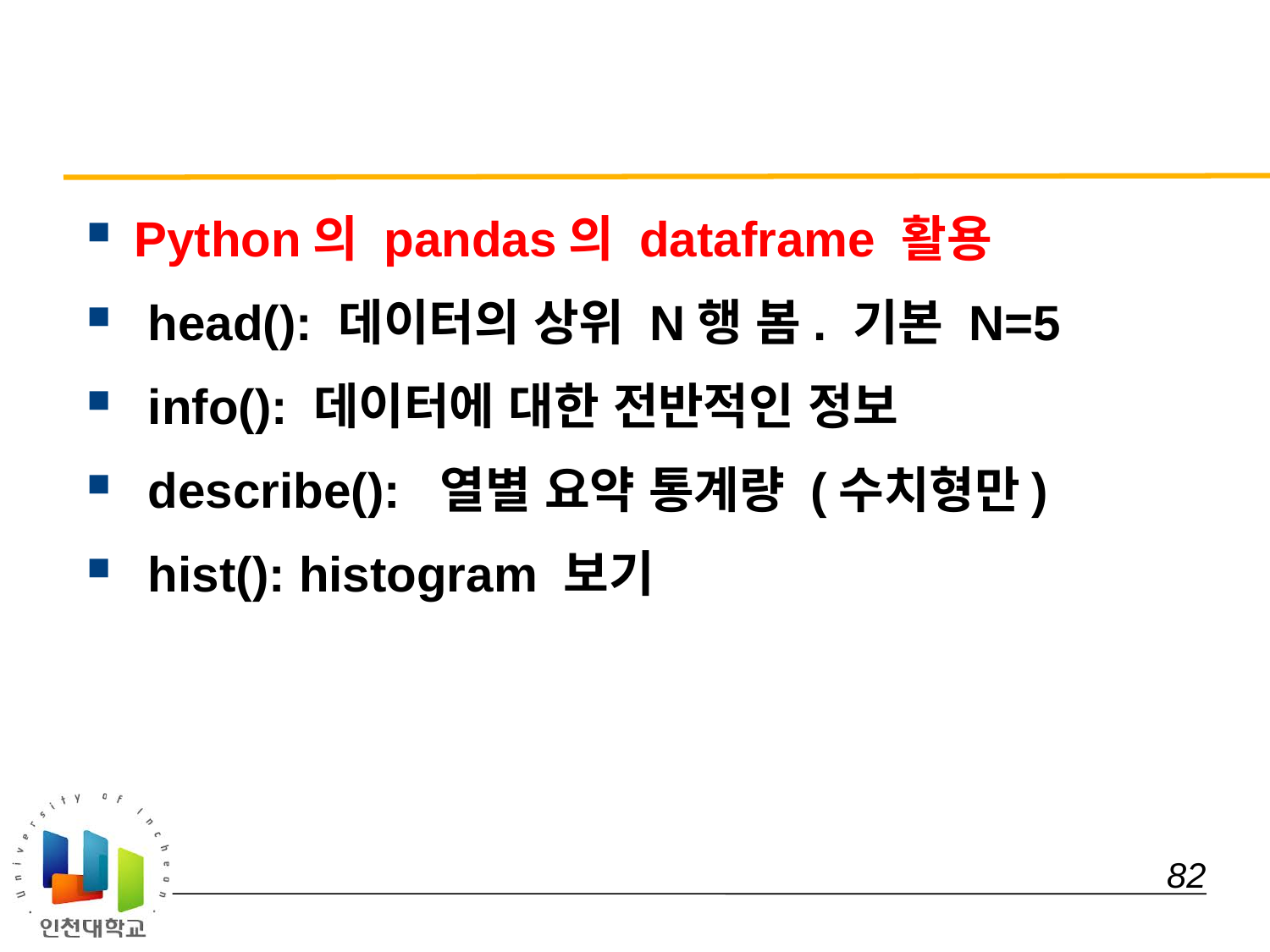

#
Python의 pandas의 dataframe 활용
 head(): 데이터의 상위 N행 봄. 기본 N=5
 info(): 데이터에 대한 전반적인 정보
 describe():  열별 요약 통계량 (수치형만)
 hist(): histogram 보기
 82